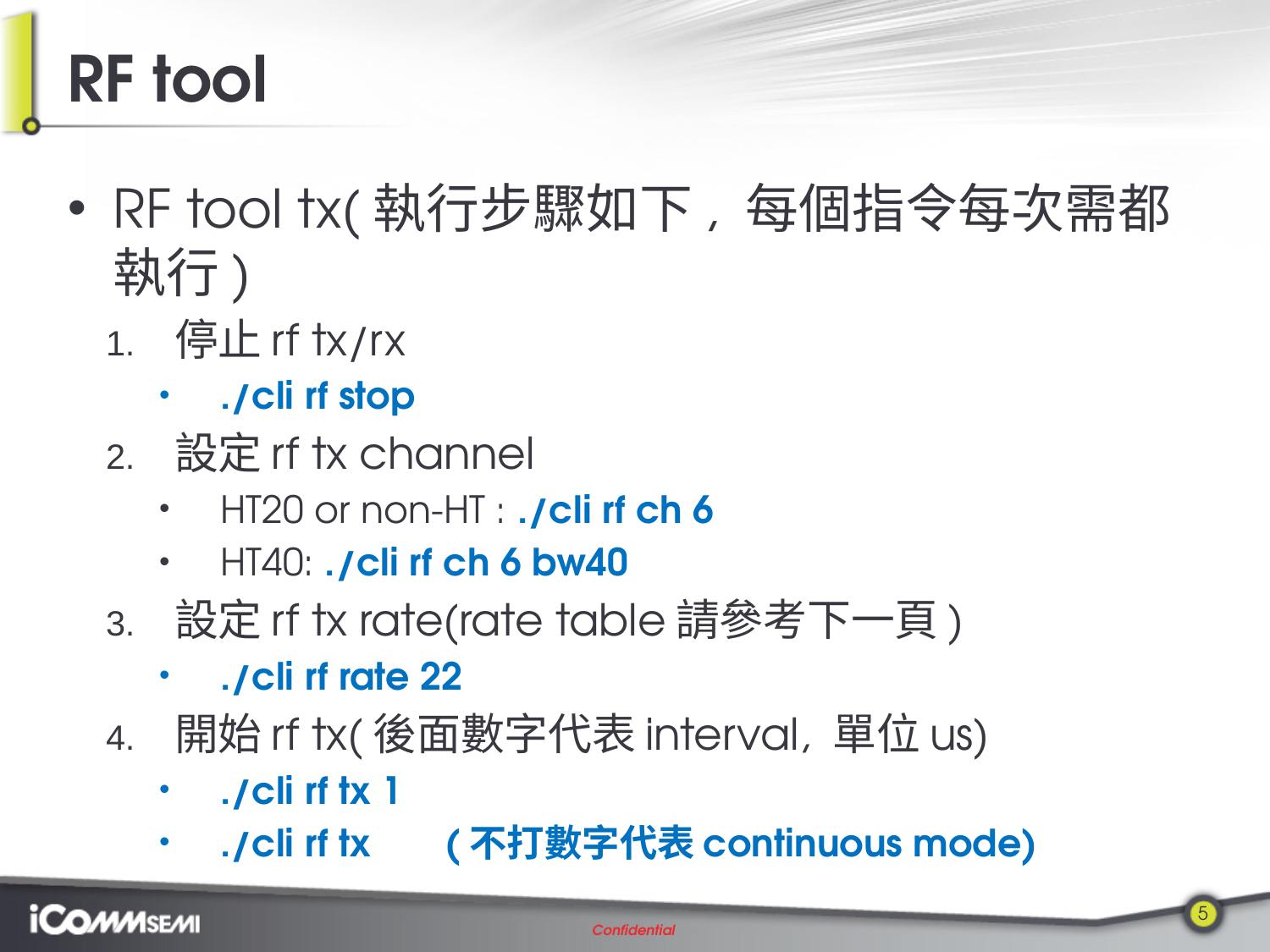

# RF tool
RF tool tx(執行步驟如下, 每個指令每次需都執行)
停止rf tx/rx
./cli rf stop
設定rf tx channel
HT20 or non-HT : ./cli rf ch 6
HT40: ./cli rf ch 6 bw40
設定rf tx rate(rate table請參考下一頁)
./cli rf rate 22
開始rf tx(後面數字代表interval, 單位us)
./cli rf tx 1
./cli rf tx       (不打數字代表continuous mode)